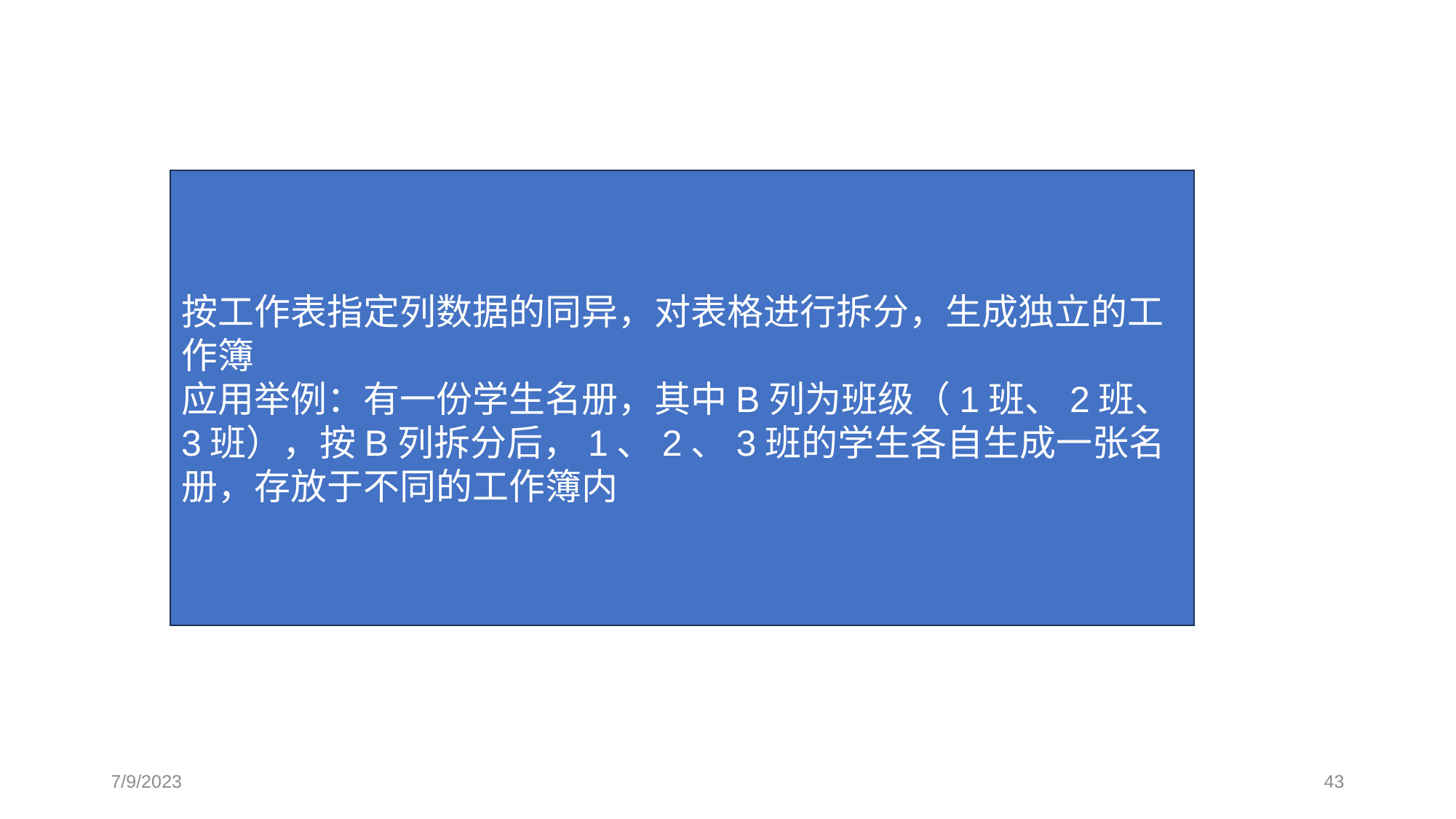

按工作表指定列数据的同异，对表格进行拆分，生成独立的工作簿
应用举例：有一份学生名册，其中B列为班级（1班、2班、3班），按B列拆分后，1、2、3班的学生各自生成一张名册，存放于不同的工作簿内
7/9/2023

43